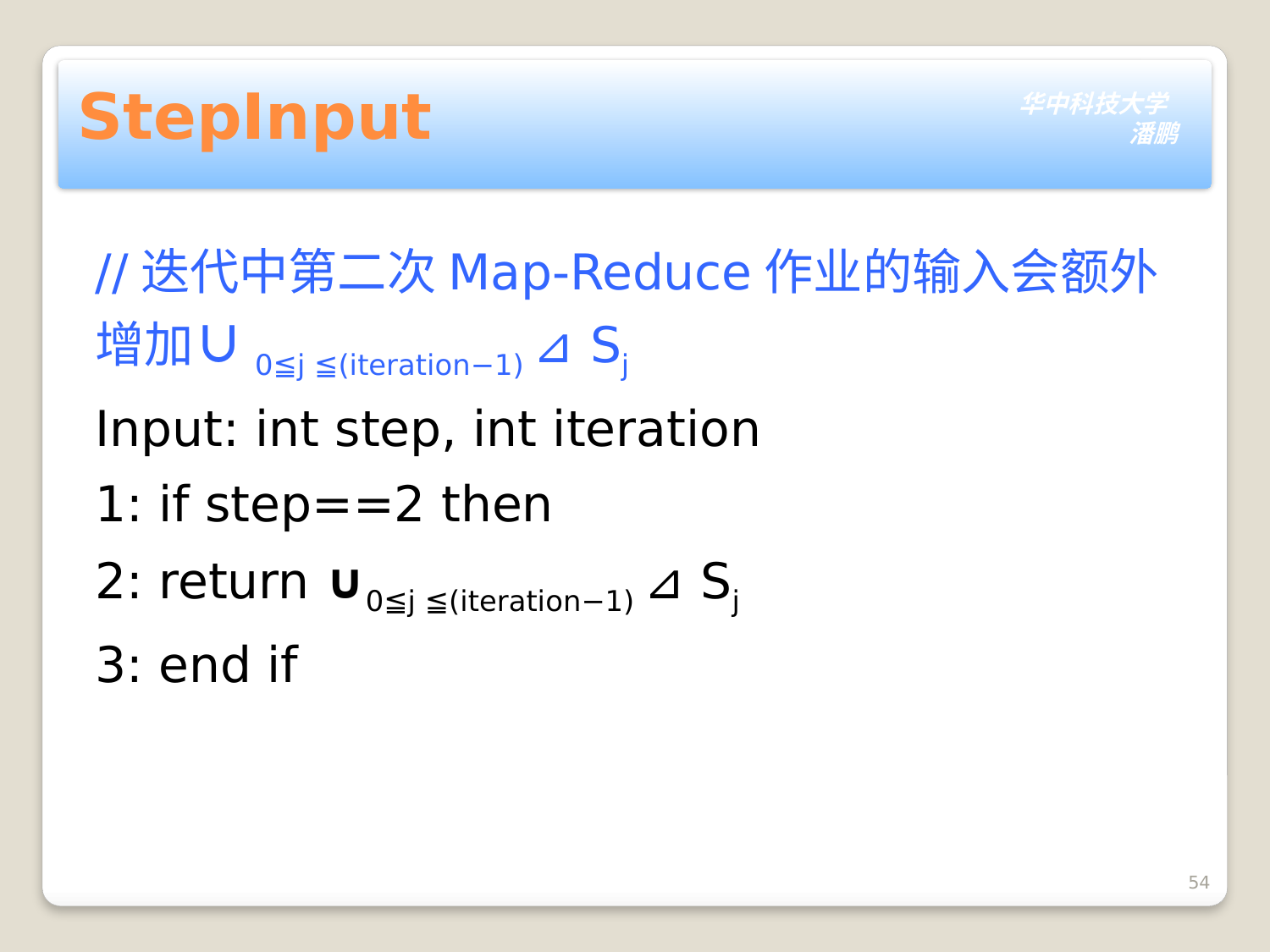

# StepInput
//迭代中第二次Map-Reduce作业的输入会额外增加∪0≦j ≦(iteration−1) ⊿ Sj
Input: int step, int iteration
1: if step==2 then
2: return ∪0≦j ≦(iteration−1) ⊿ Sj
3: end if
54